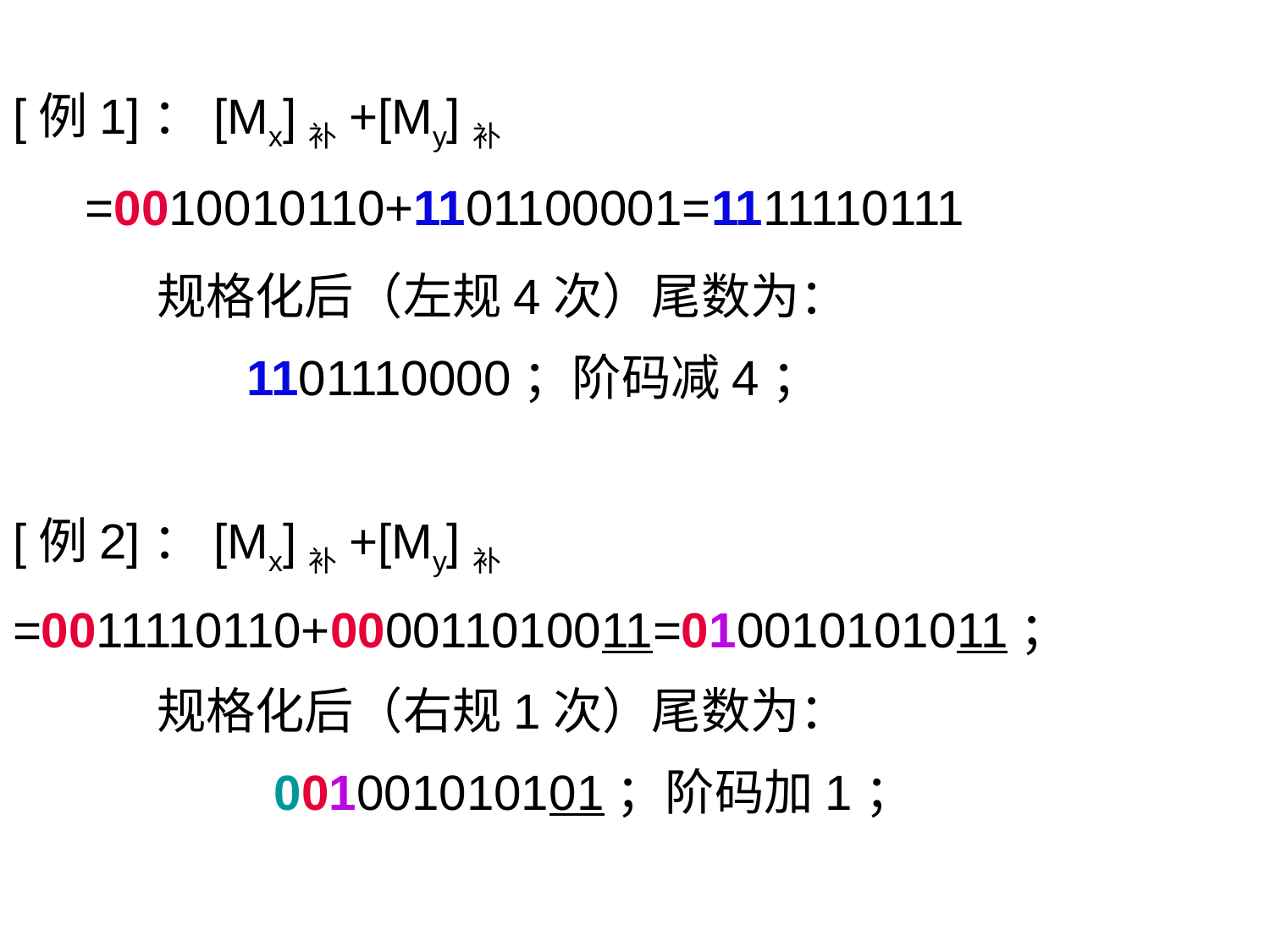

[例1]：[Mx]补+[My]补
         =0010010110+1101100001=1111110111
            规格化后（左规4次）尾数为：
                 1101110000；阶码减4；

[例2]：[Mx]补+[My]补
=0011110110+000011010011=010010101011；
            规格化后（右规1次）尾数为：
                   001001010101；阶码加1；